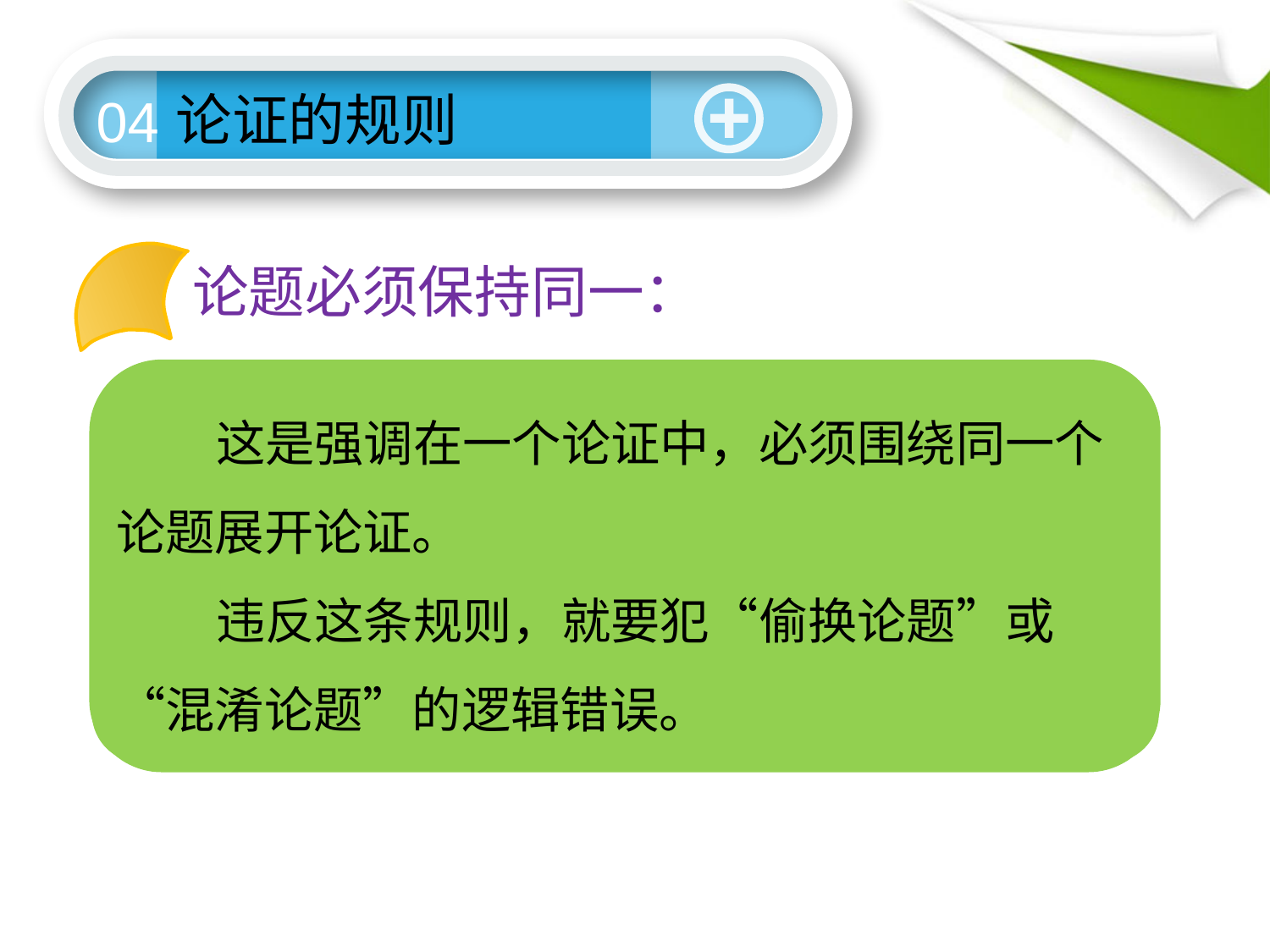

论证的规则
04

论题必须保持同一：

A  —  B
B  —  A

        这是强调在一个论证中，必须围绕同一个论题展开论证。
        违反这条规则，就要犯“偷换论题”或“混淆论题”的逻辑错误。